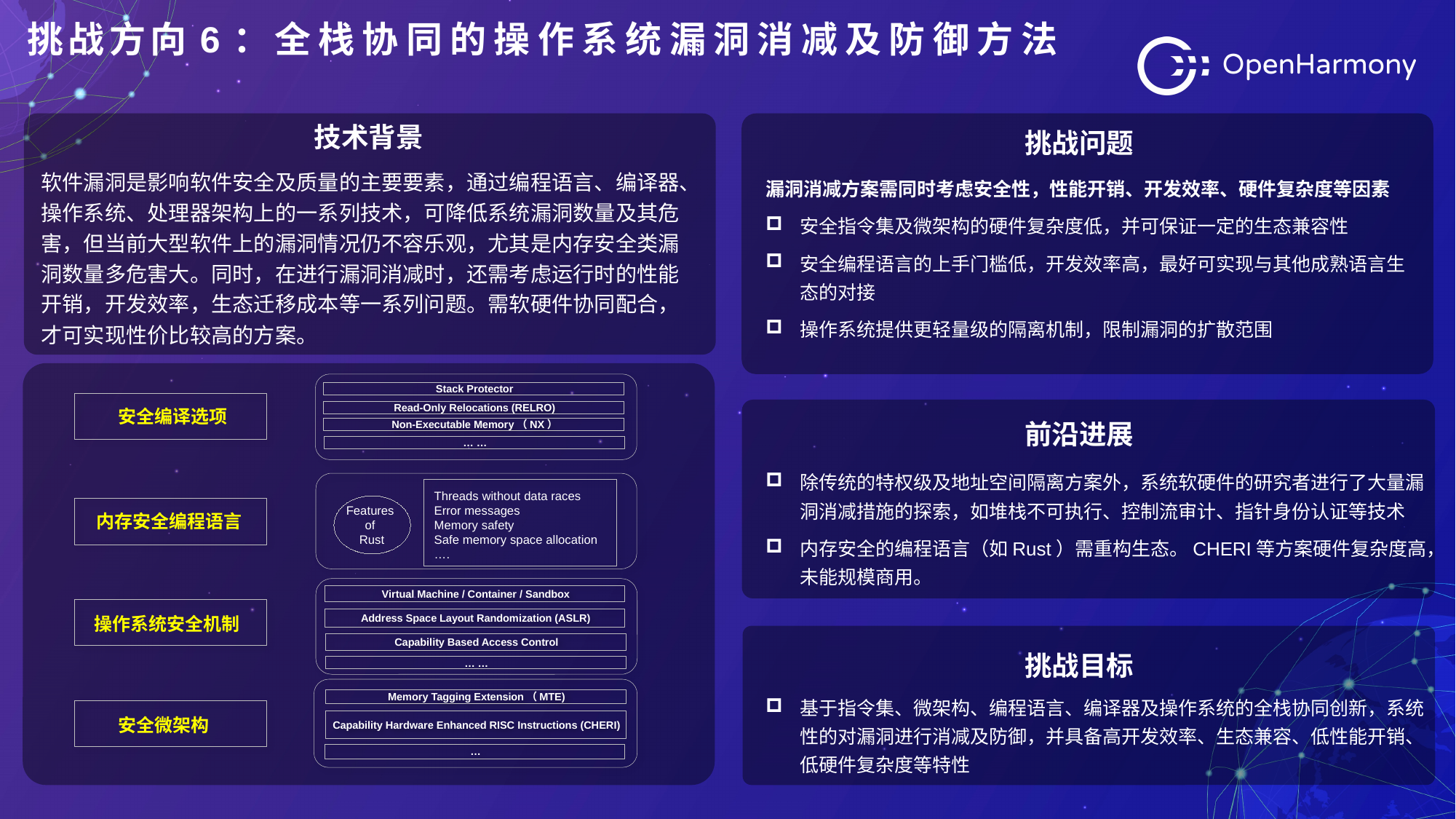

挑战方向6：全栈协同的操作系统漏洞消减及防御方法

技术背景
挑战问题
软件漏洞是影响软件安全及质量的主要要素，通过编程语言、编译器、操作系统、处理器架构上的一系列技术，可降低系统漏洞数量及其危害，但当前大型软件上的漏洞情况仍不容乐观，尤其是内存安全类漏洞数量多危害大。同时，在进行漏洞消减时，还需考虑运行时的性能开销，开发效率，生态迁移成本等一系列问题。需软硬件协同配合，才可实现性价比较高的方案。
漏洞消减方案需同时考虑安全性，性能开销、开发效率、硬件复杂度等因素
安全指令集及微架构的硬件复杂度低，并可保证一定的生态兼容性
安全编程语言的上手门槛低，开发效率高，最好可实现与其他成熟语言生态的对接
操作系统提供更轻量级的隔离机制，限制漏洞的扩散范围

Stack Protector

安全编译选项

Read-Only Relocations (RELRO)
前沿进展
Non-Executable Memory（NX）
… …
除传统的特权级及地址空间隔离方案外，系统软硬件的研究者进行了大量漏洞消减措施的探索，如堆栈不可执行、控制流审计、指针身份认证等技术
内存安全的编程语言（如Rust）需重构生态。CHERI等方案硬件复杂度高，未能规模商用。

Threads without data races
Error messages
Memory safety
Safe memory space allocation
….

Features
of
Rust

内存安全编程语言

Virtual Machine / Container / Sandbox

操作系统安全机制
Address Space Layout Randomization (ASLR)

Capability Based Access Control
挑战目标
… …

Memory Tagging Extension（MTE)
基于指令集、微架构、编程语言、编译器及操作系统的全栈协同创新，系统性的对漏洞进行消减及防御，并具备高开发效率、生态兼容、低性能开销、低硬件复杂度等特性

安全微架构
Capability Hardware Enhanced RISC Instructions (CHERI)
…